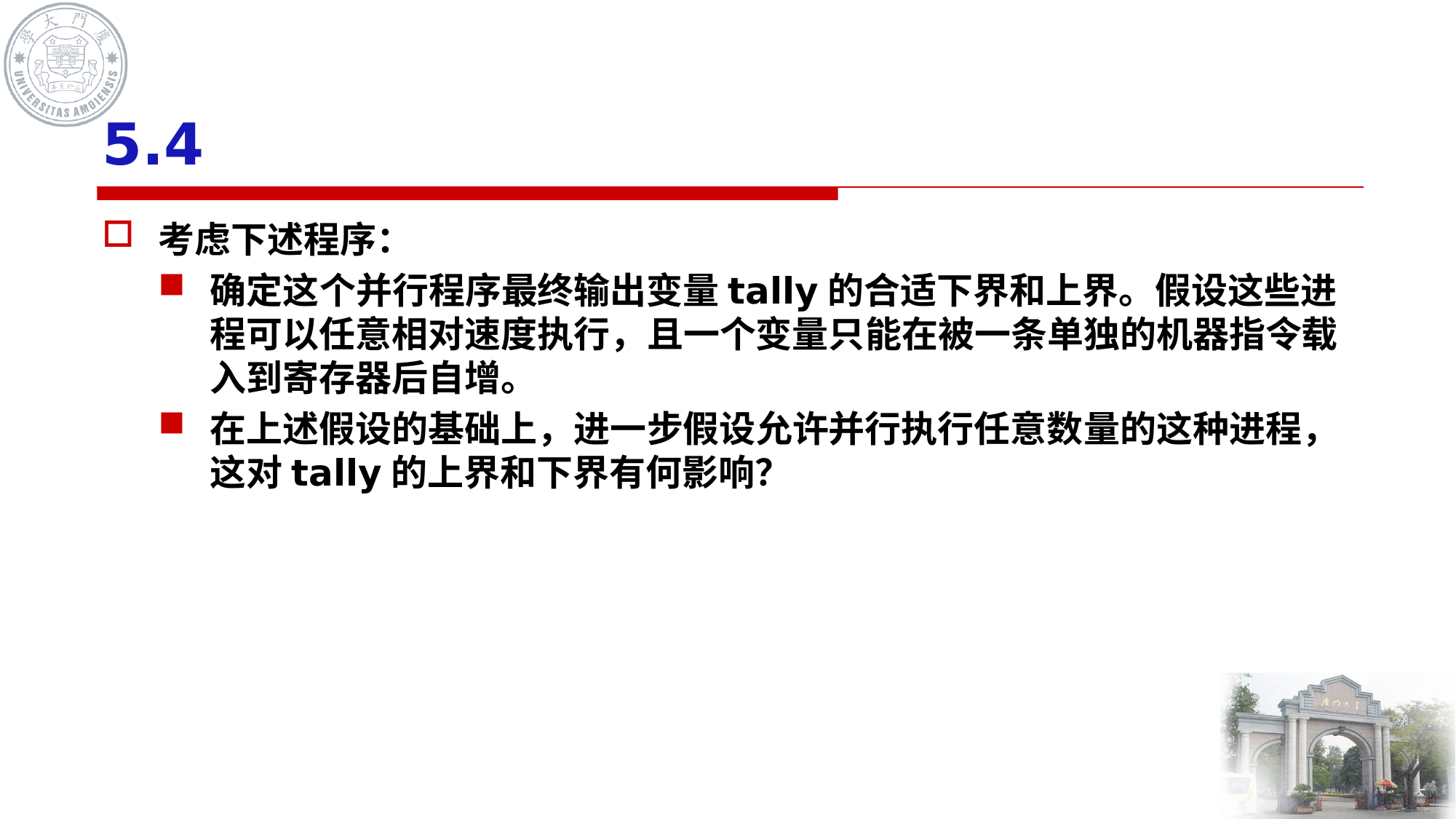

# 5.4
考虑下述程序：
确定这个并行程序最终输出变量tally的合适下界和上界。假设这些进程可以任意相对速度执行，且一个变量只能在被一条单独的机器指令载入到寄存器后自增。
在上述假设的基础上，进一步假设允许并行执行任意数量的这种进程，这对tally的上界和下界有何影响？